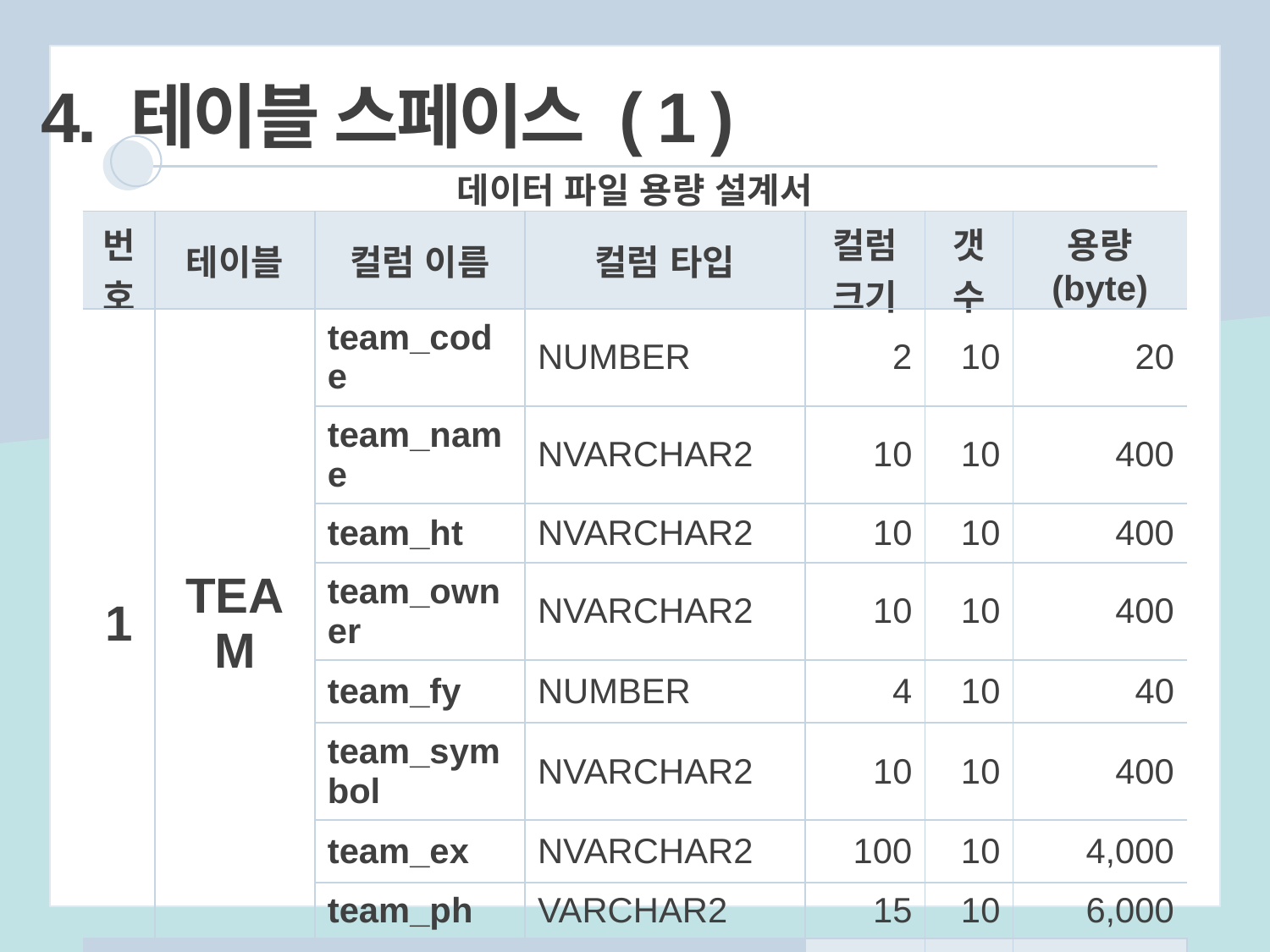

4. 테이블 스페이스 ( 1 )
| 데이터 파일 용량 설계서 |  |  |  |  |  |  |
| --- | --- | --- | --- | --- | --- | --- |
| 번호 | 테이블 | 컬럼 이름 | 컬럼 타입 | 컬럼 크기 | 갯수 | 용량 (byte) |
| 1 | TEAM | team\_code | NUMBER | 2 | 10 | 20 |
|  |  | team\_name | NVARCHAR2 | 10 | 10 | 400 |
|  |  | team\_ht | NVARCHAR2 | 10 | 10 | 400 |
|  |  | team\_owner | NVARCHAR2 | 10 | 10 | 400 |
|  |  | team\_fy | NUMBER | 4 | 10 | 40 |
|  |  | team\_symbol | NVARCHAR2 | 10 | 10 | 400 |
|  |  | team\_ex | NVARCHAR2 | 100 | 10 | 4,000 |
|  |  | team\_ph | VARCHAR2 | 15 | 10 | 6,000 |
| 합계 |  |  |  | 160 | 80 | 11,680 |